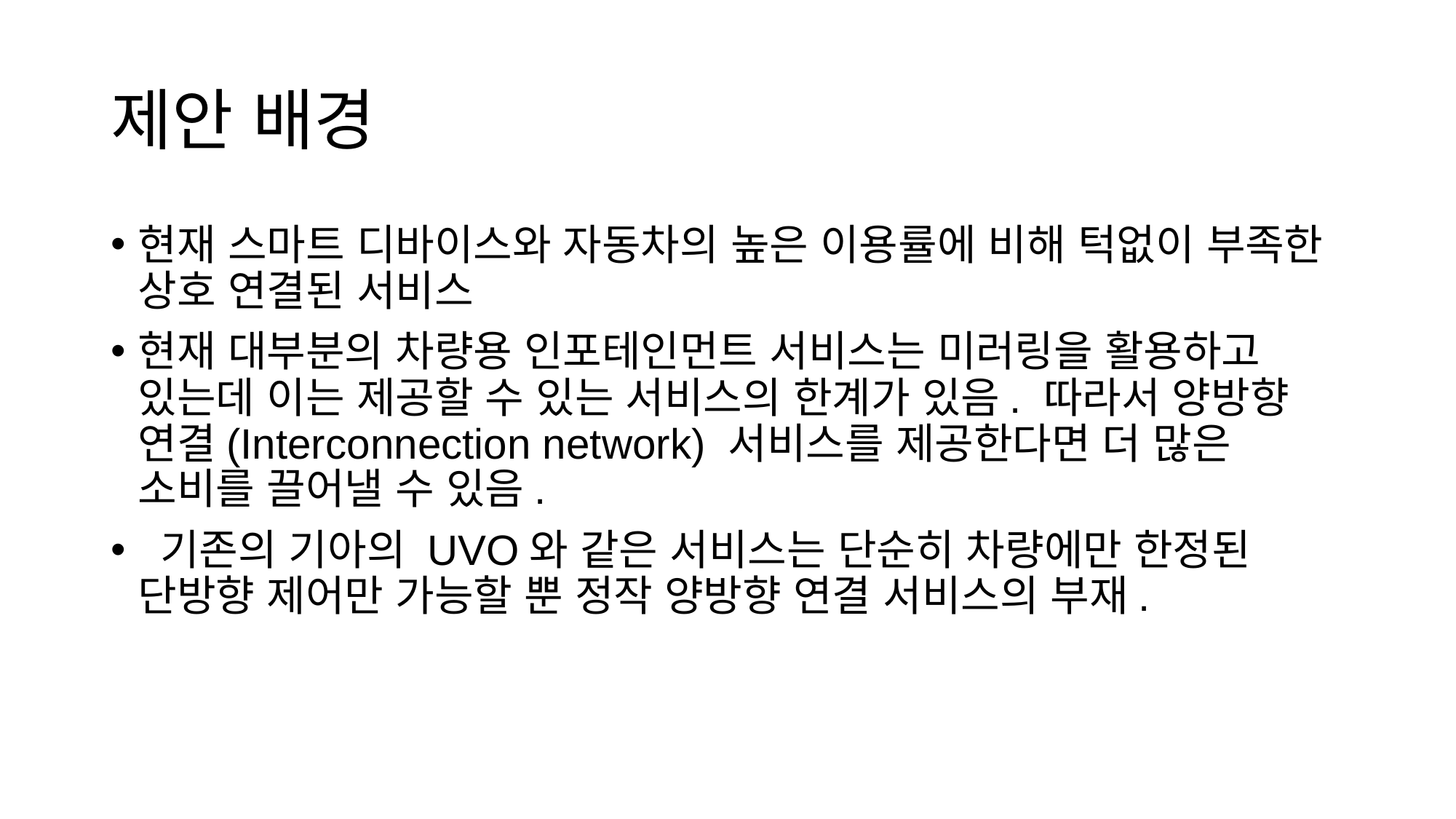

# 제안 배경
현재 스마트 디바이스와 자동차의 높은 이용률에 비해 턱없이 부족한 상호 연결된 서비스
현재 대부분의 차량용 인포테인먼트 서비스는 미러링을 활용하고 있는데 이는 제공할 수 있는 서비스의 한계가 있음. 따라서 양방향 연결(Interconnection network) 서비스를 제공한다면 더 많은 소비를 끌어낼 수 있음.
 기존의 기아의 UVO와 같은 서비스는 단순히 차량에만 한정된  단방향 제어만 가능할 뿐 정작 양방향 연결 서비스의 부재.